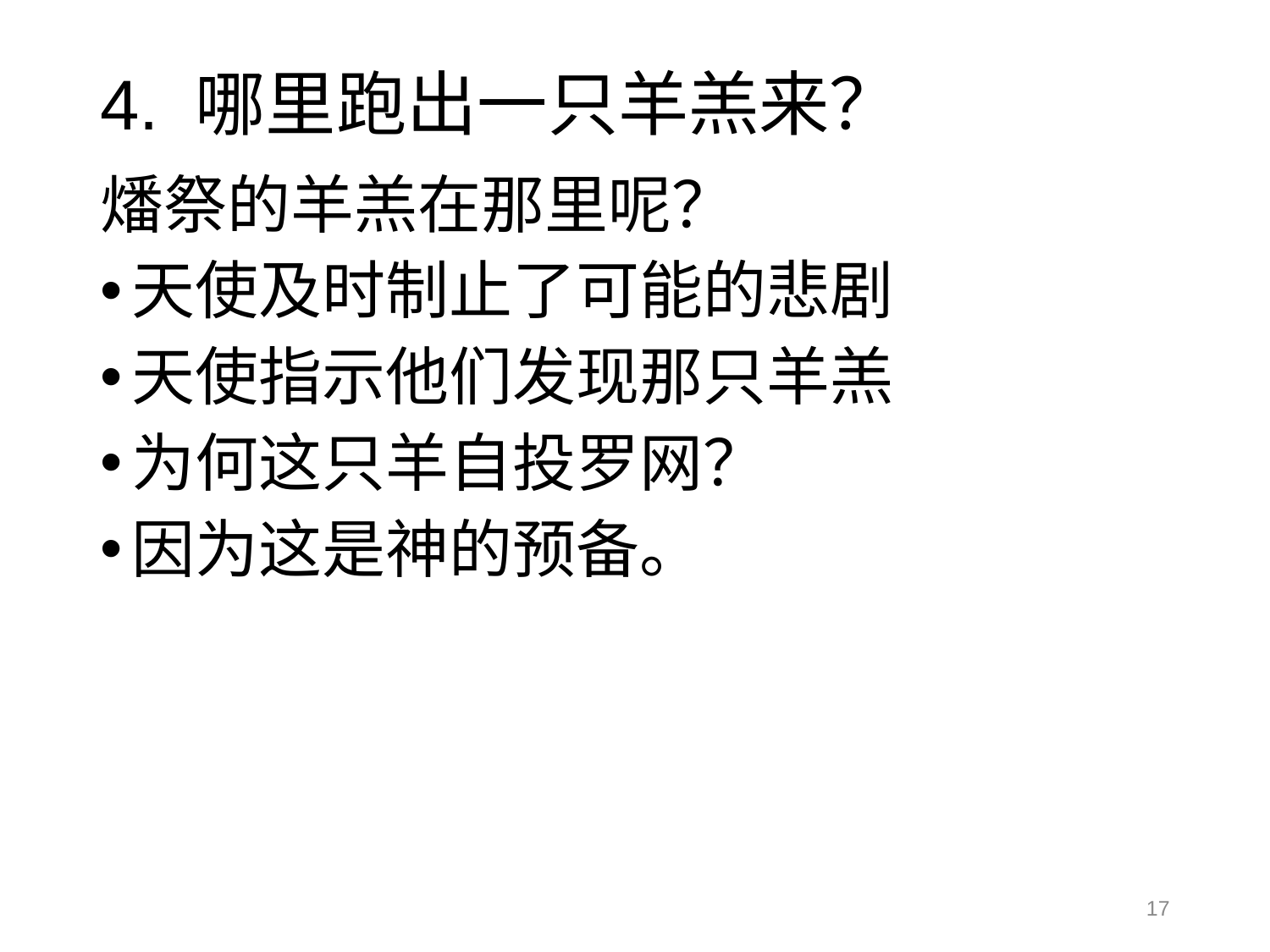

# 4. 哪里跑出一只羊羔来？
燔祭的羊羔在那里呢？
天使及时制止了可能的悲剧
天使指示他们发现那只羊羔
为何这只羊自投罗网？
因为这是神的预备。

17